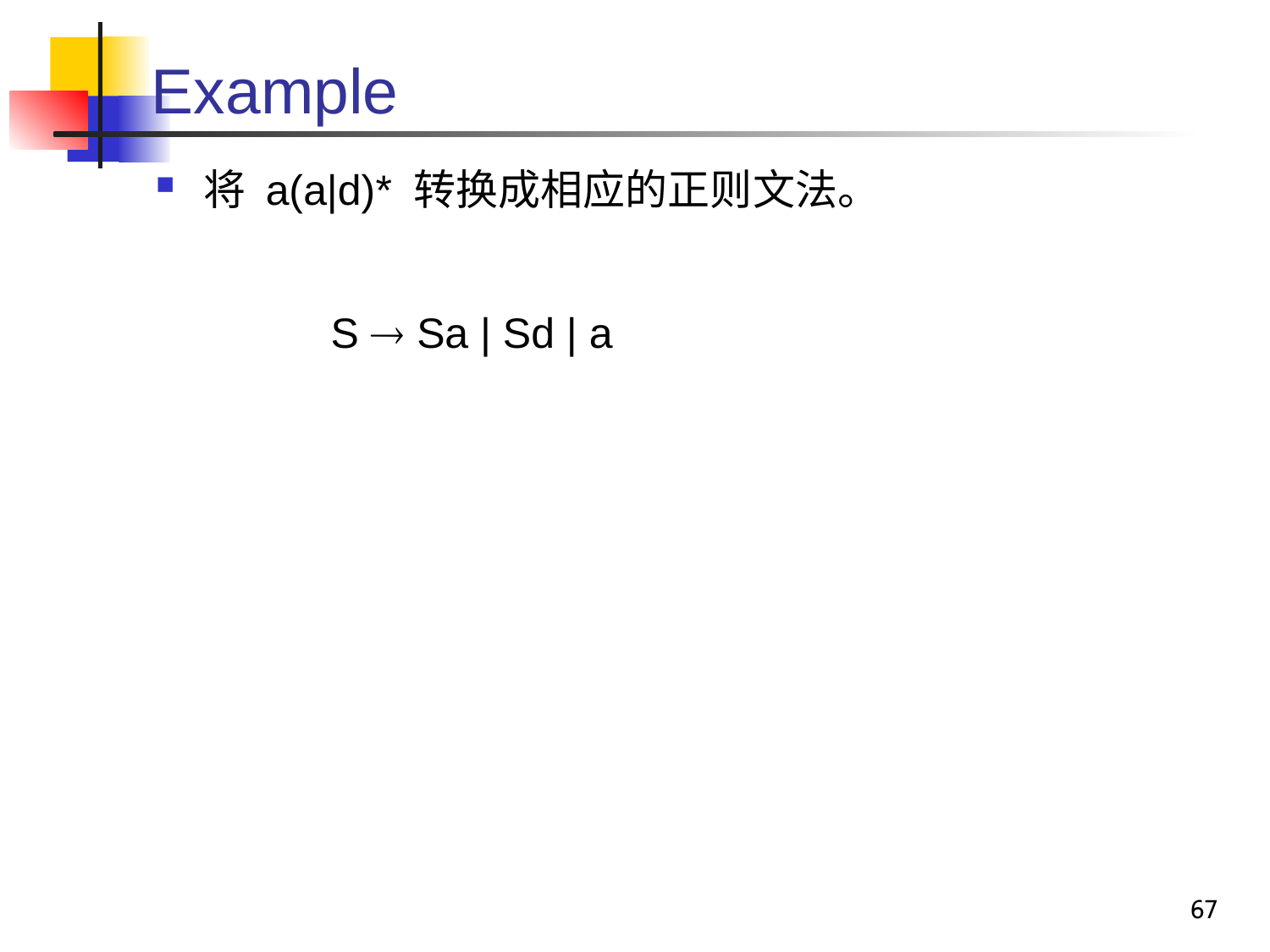

# Example
将 a(a|d)* 转换成相应的正则文法。

		S → Sa | Sd | a
67